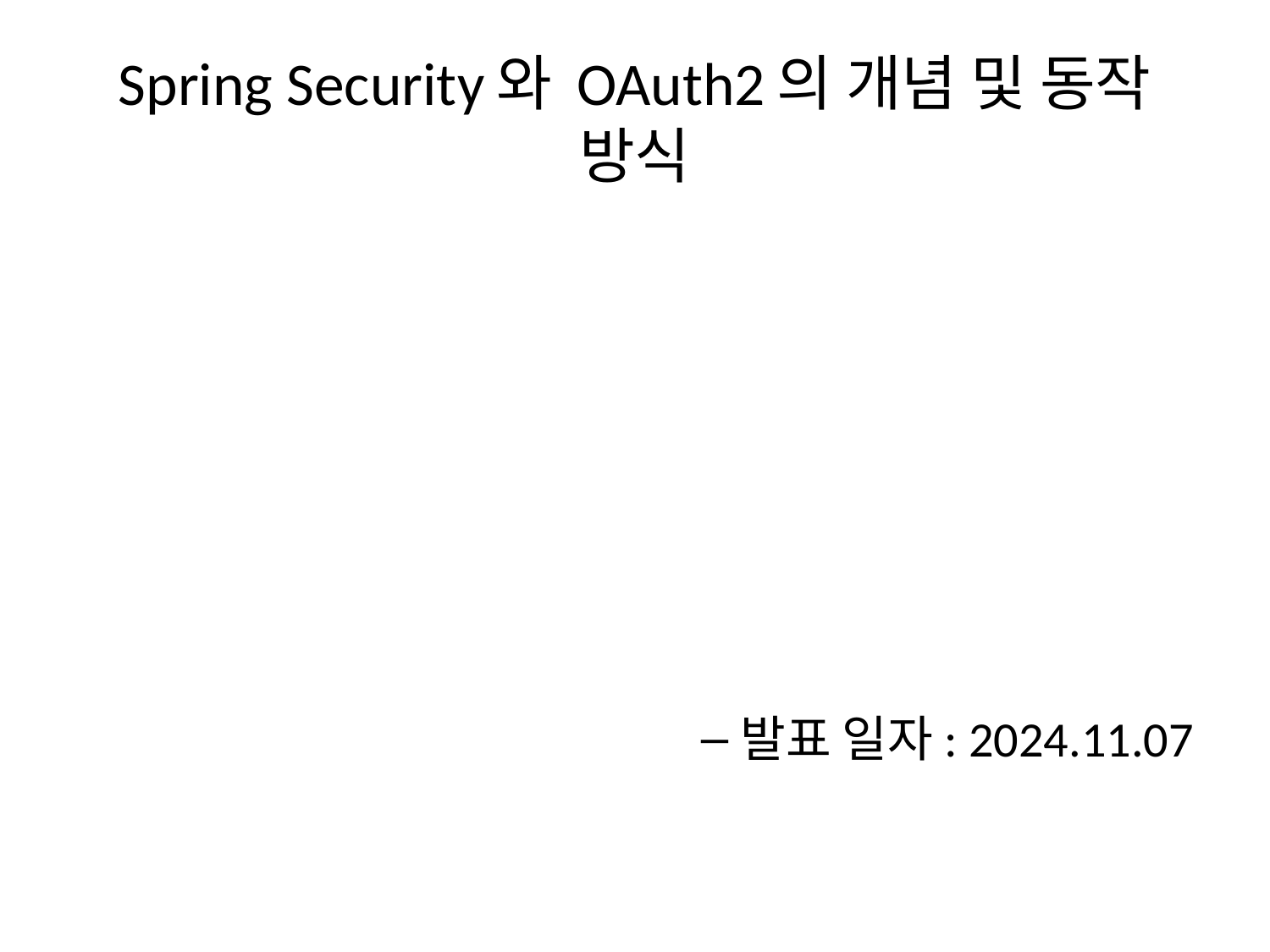

# Spring Security와 OAuth2의 개념 및 동작 방식
발표 일자: 2024.11.07